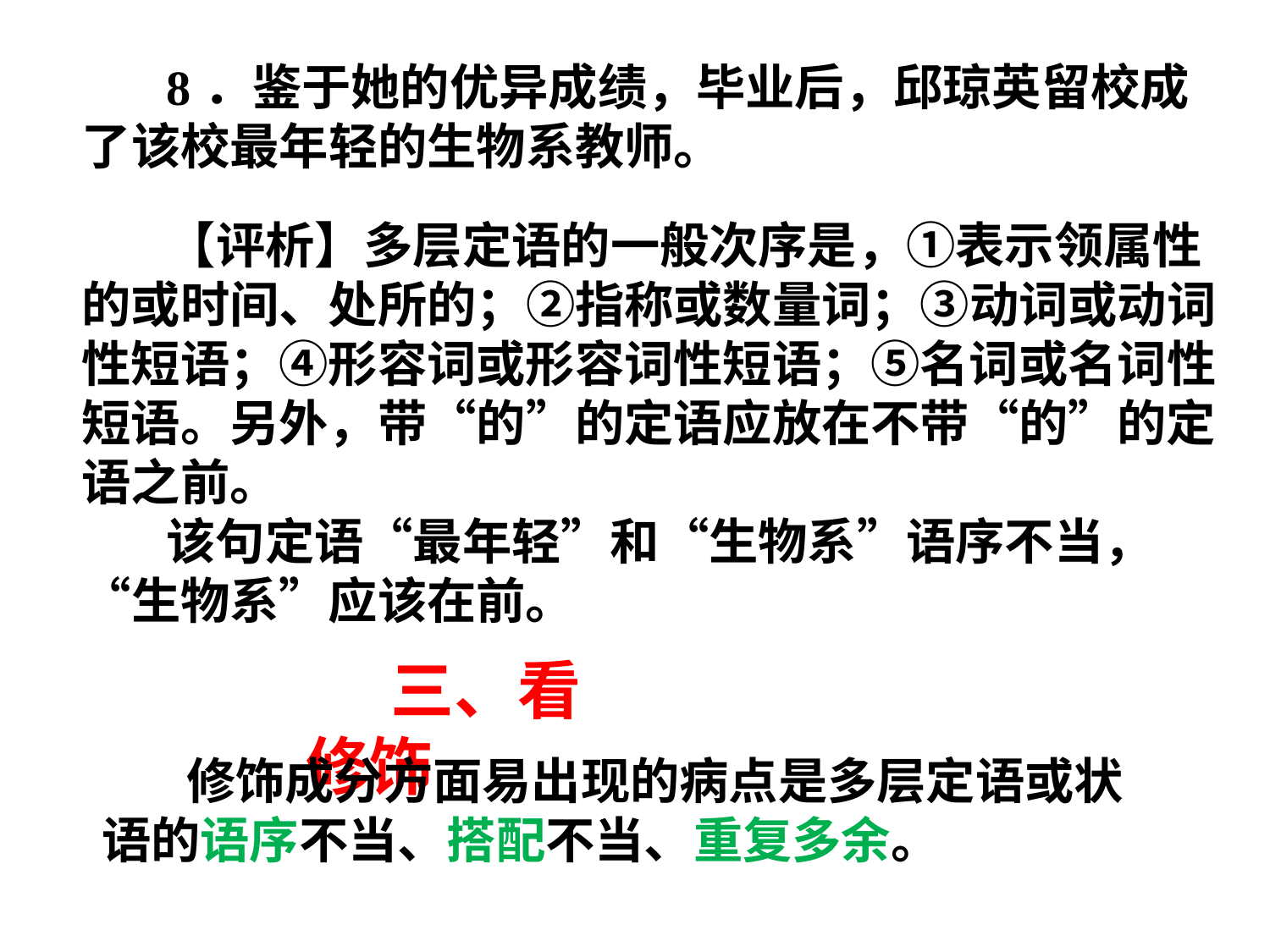

8．鉴于她的优异成绩，毕业后，邱琼英留校成了该校最年轻的生物系教师。
【评析】多层定语的一般次序是，①表示领属性的或时间、处所的；②指称或数量词；③动词或动词性短语；④形容词或形容词性短语；⑤名词或名词性短语。另外，带“的”的定语应放在不带“的”的定语之前。
该句定语“最年轻”和“生物系”语序不当，“生物系”应该在前。

三、看修饰
修饰成分方面易出现的病点是多层定语或状语的语序不当、搭配不当、重复多余。